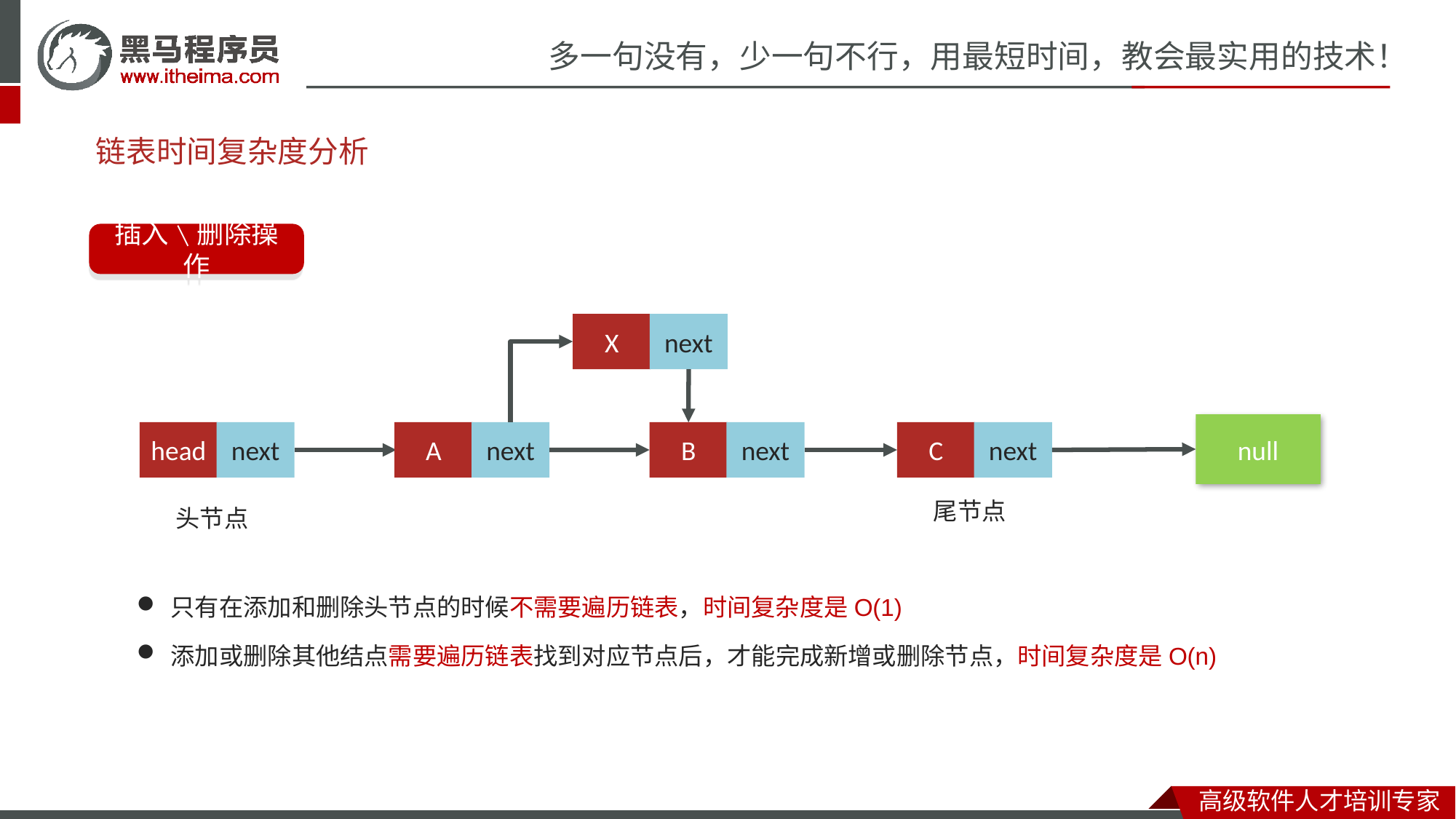

# 链表时间复杂度分析
插入\删除操作
next
X
null
next
A
next
next
next
head
B
C
尾节点
头节点
只有在添加和删除头节点的时候不需要遍历链表，时间复杂度是O(1)
添加或删除其他结点需要遍历链表找到对应节点后，才能完成新增或删除节点，时间复杂度是O(n)